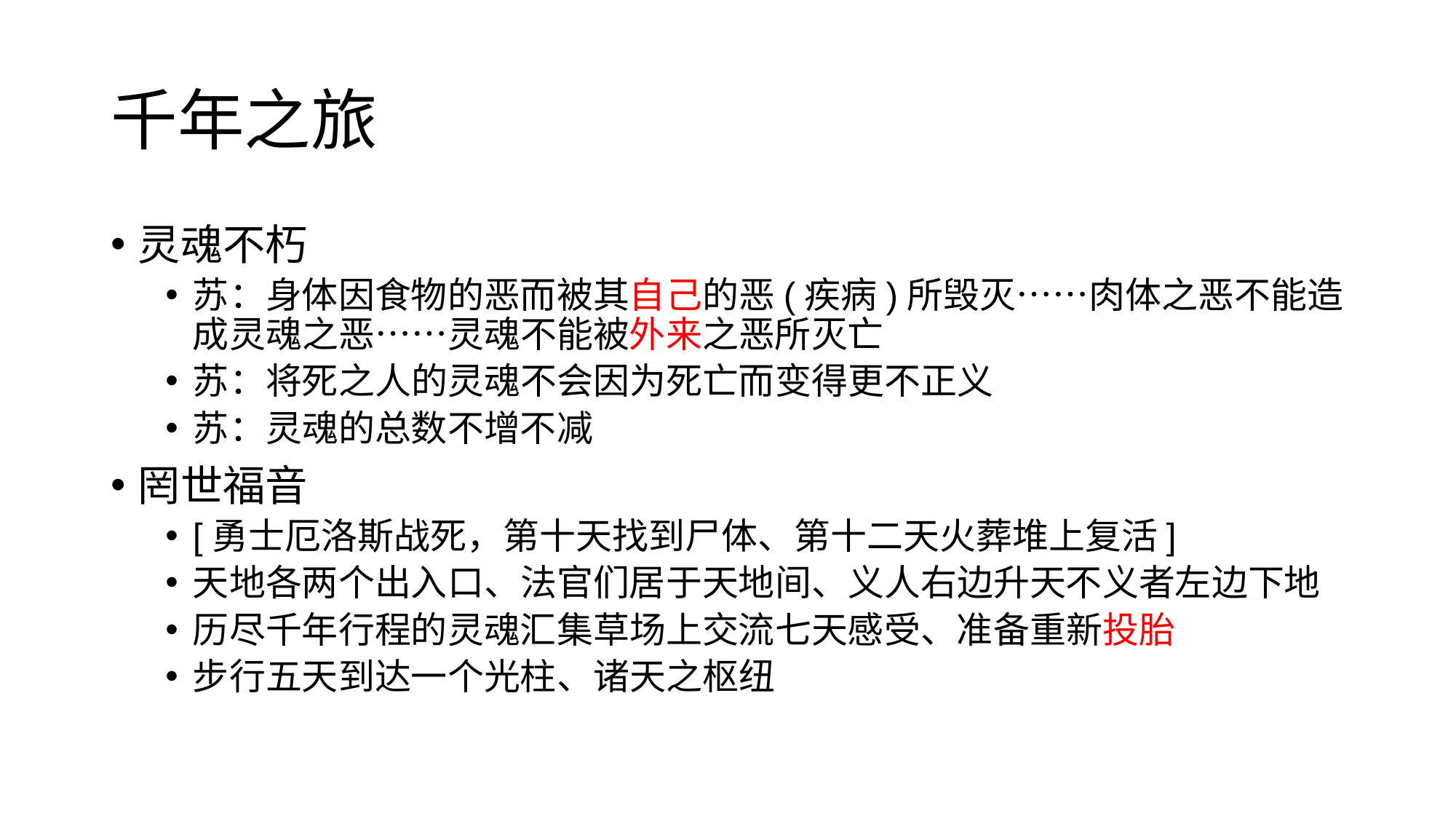

# 千年之旅
灵魂不朽
苏：身体因食物的恶而被其自己的恶(疾病)所毁灭……肉体之恶不能造成灵魂之恶……灵魂不能被外来之恶所灭亡
苏：将死之人的灵魂不会因为死亡而变得更不正义
苏：灵魂的总数不增不减
罔世福音
[勇士厄洛斯战死，第十天找到尸体、第十二天火葬堆上复活]
天地各两个出入口、法官们居于天地间、义人右边升天不义者左边下地
历尽千年行程的灵魂汇集草场上交流七天感受、准备重新投胎
步行五天到达一个光柱、诸天之枢纽